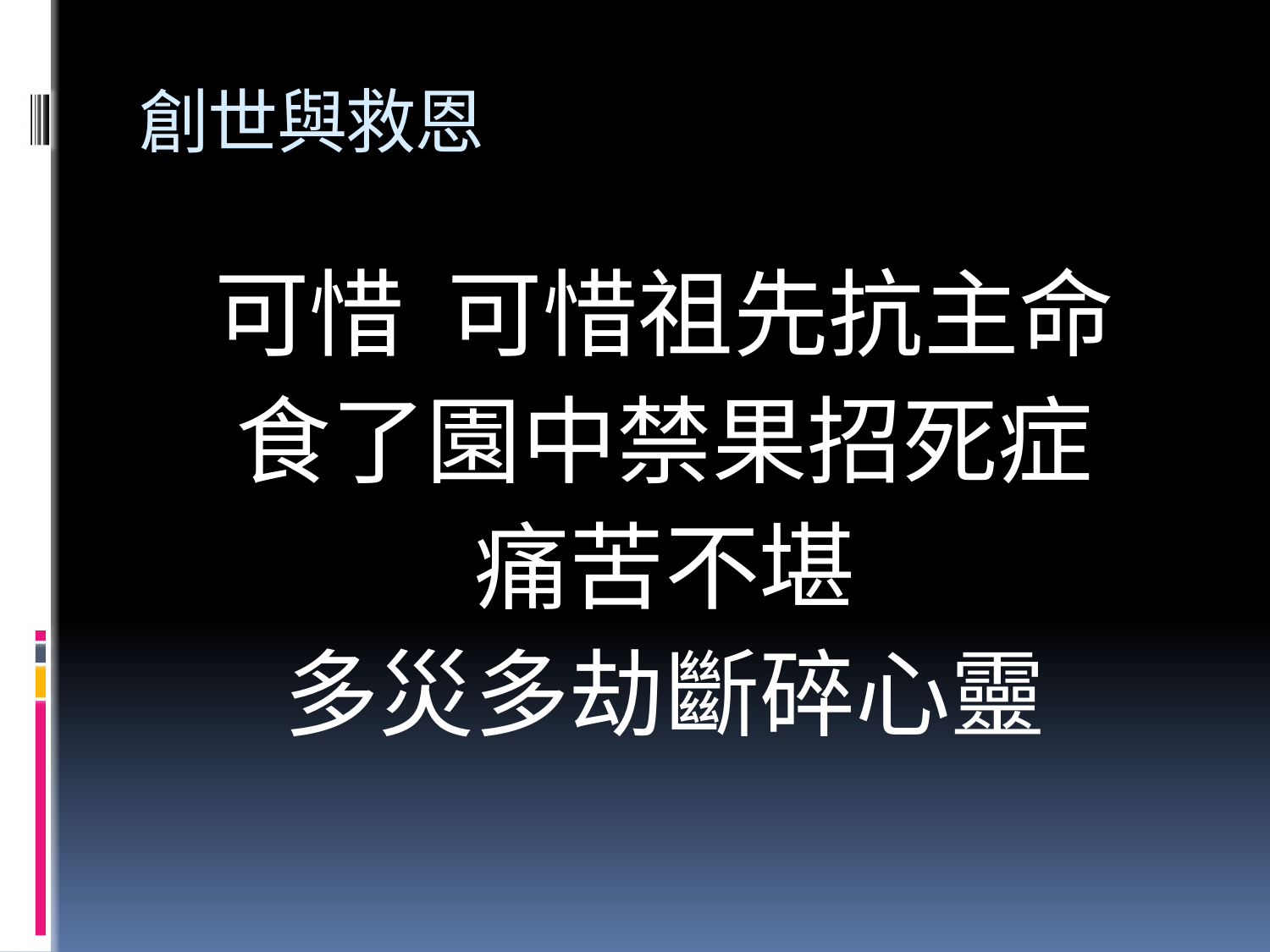

# 創世與救恩
可惜  可惜祖先抗主命
食了園中禁果招死症
痛苦不堪
多災多劫斷碎心靈